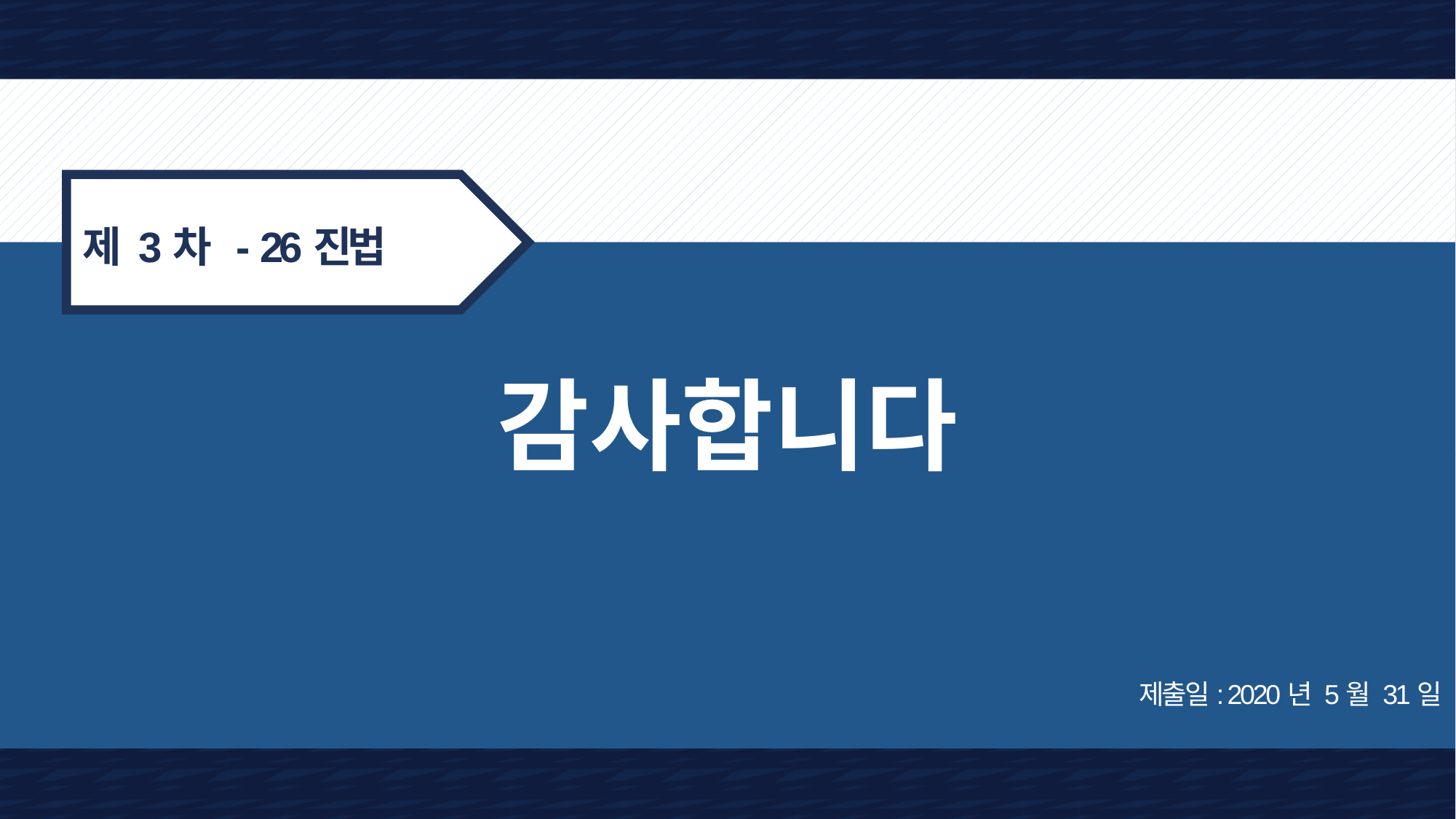

제 3차  -  26진법

감사합니다
제출일: 2020년 5월 31일